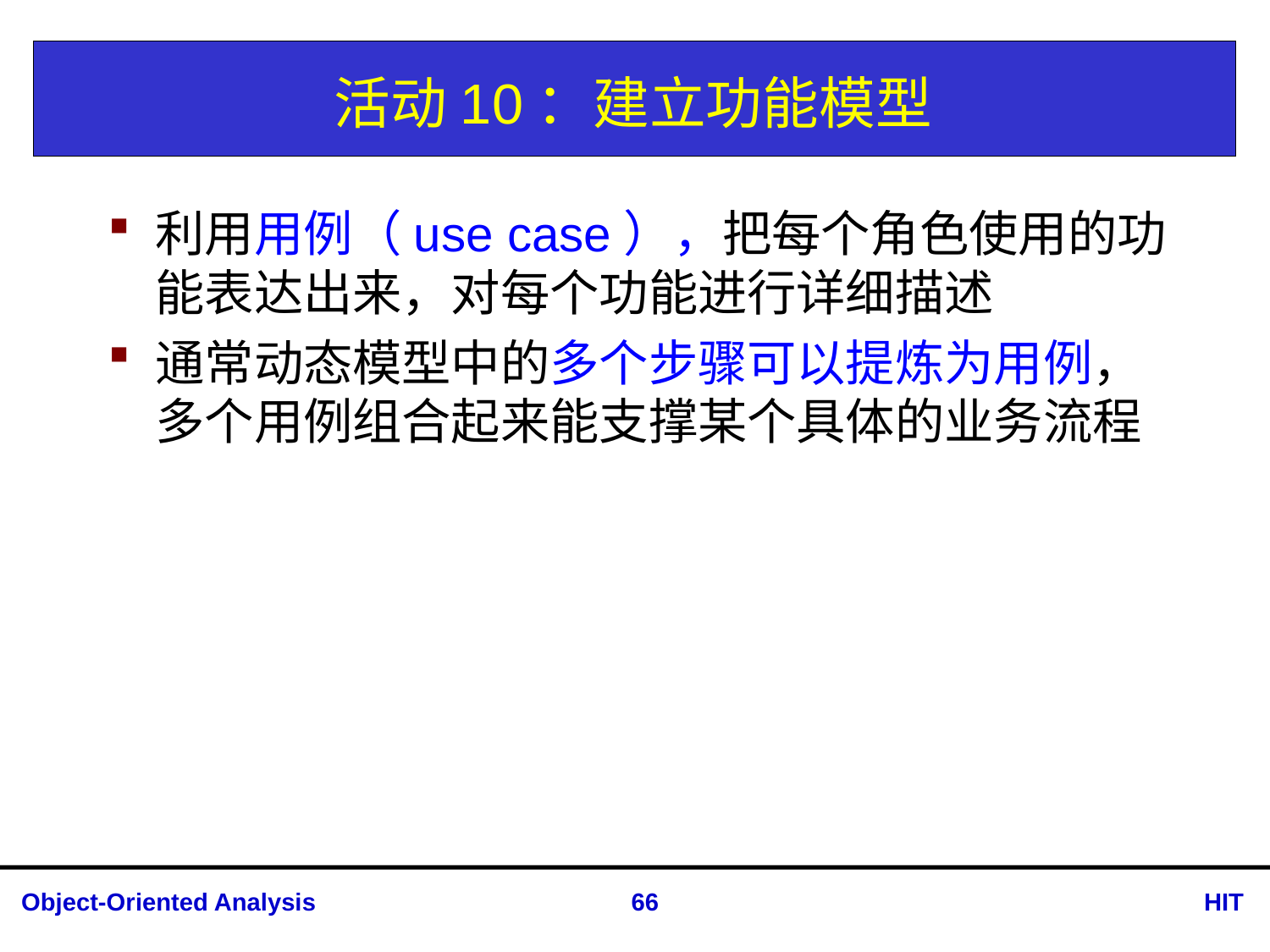

# 活动10：建立功能模型
利用用例（use case），把每个角色使用的功能表达出来，对每个功能进行详细描述
通常动态模型中的多个步骤可以提炼为用例，多个用例组合起来能支撑某个具体的业务流程